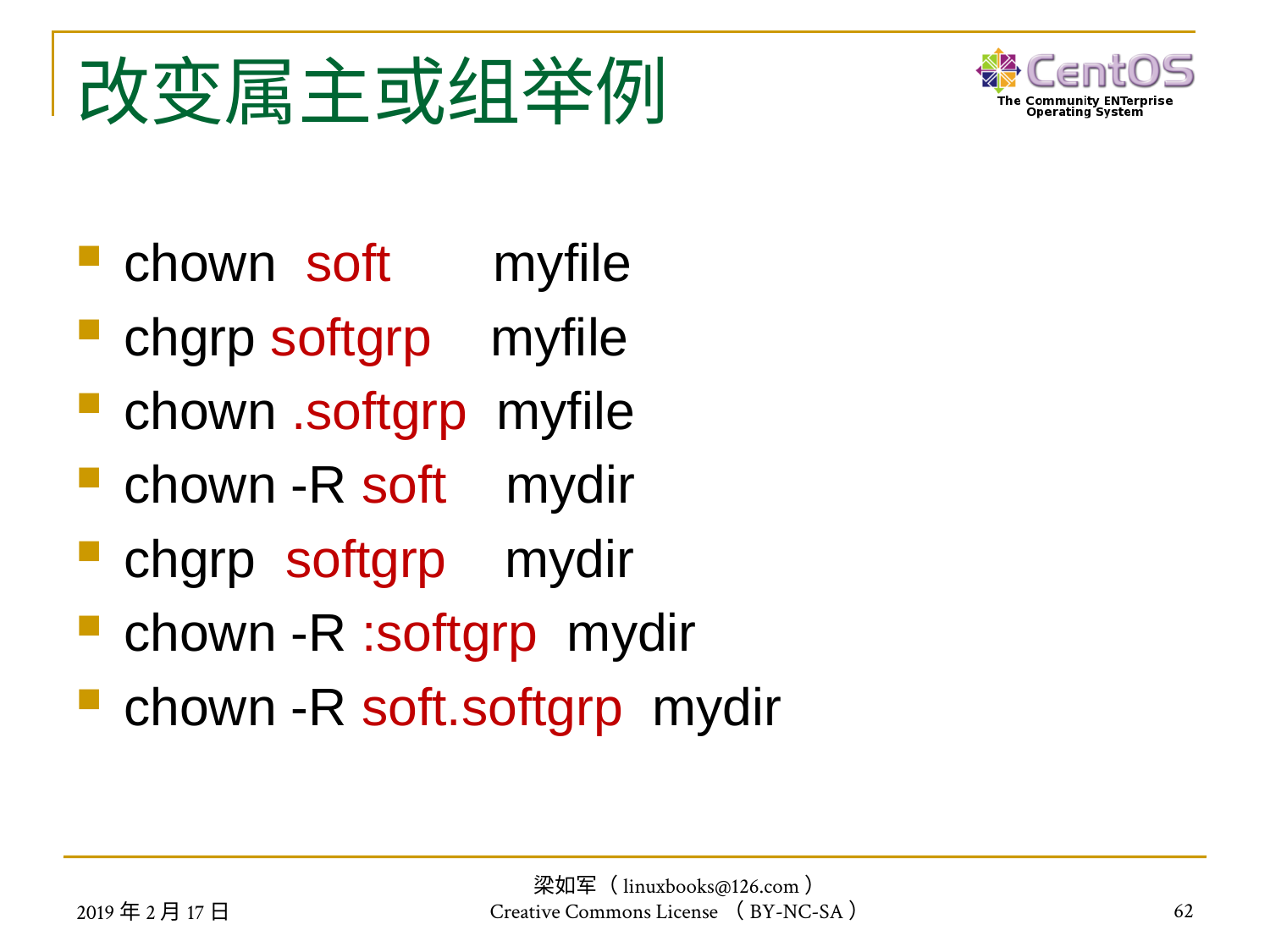

# 改变属主或组举例
chown  soft       myfile
chgrp softgrp    myfile
chown .softgrp  myfile
chown -R soft    mydir
chgrp  softgrp    mydir
chown -R :softgrp  mydir
chown -R soft.softgrp  mydir
梁如军（linuxbooks@126.com）
Creative Commons License（BY-NC-SA）
2019年2月17日
62